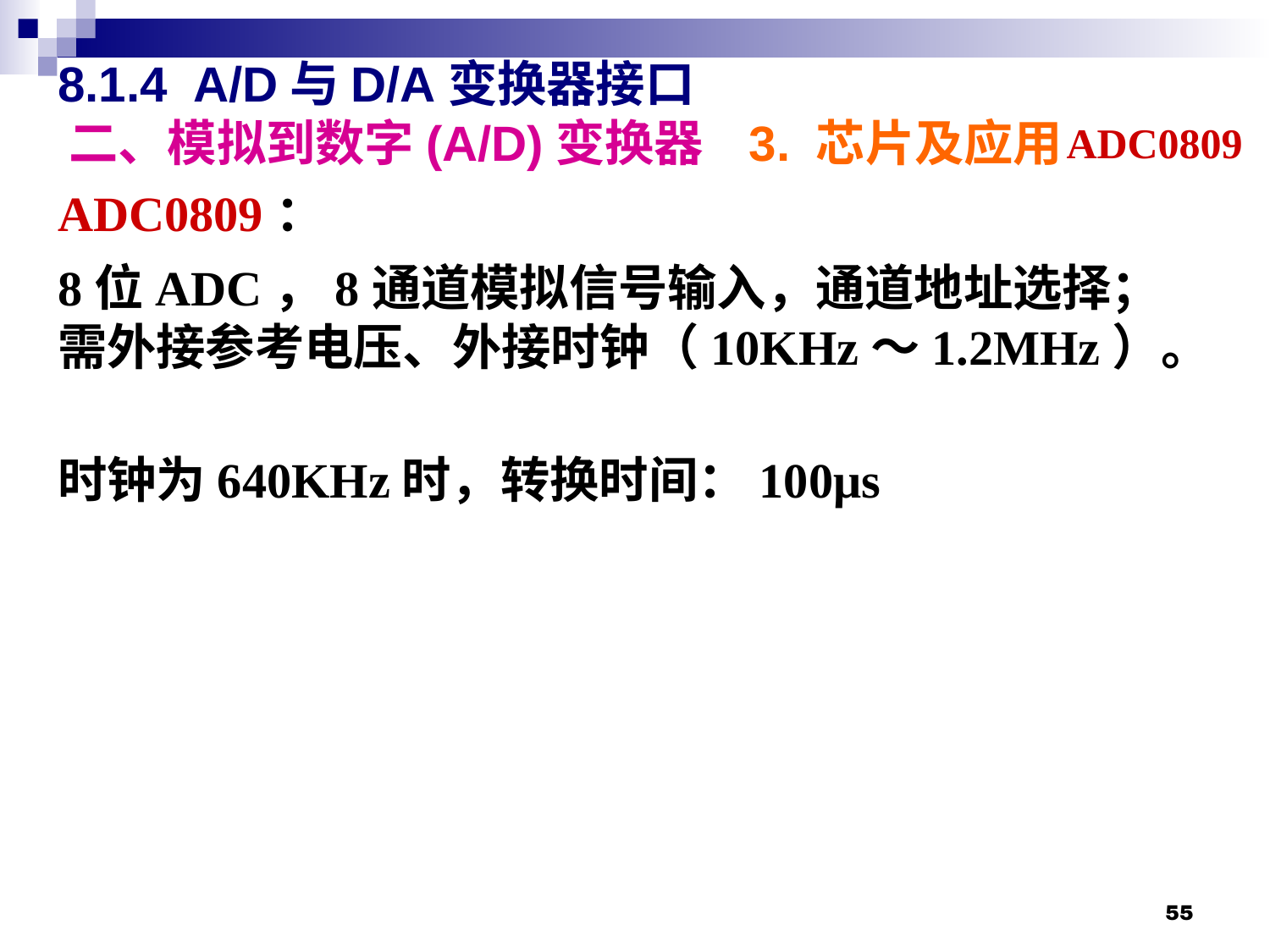

# 8.1.4  A/D与D/A变换器接口 二、模拟到数字(A/D)变换器   3. 芯片及应用
ADC0809
ADC0809：
8位ADC，8通道模拟信号输入，通道地址选择；
需外接参考电压、外接时钟（10KHz～1.2MHz）。
时钟为640KHz时，转换时间：100μs
55